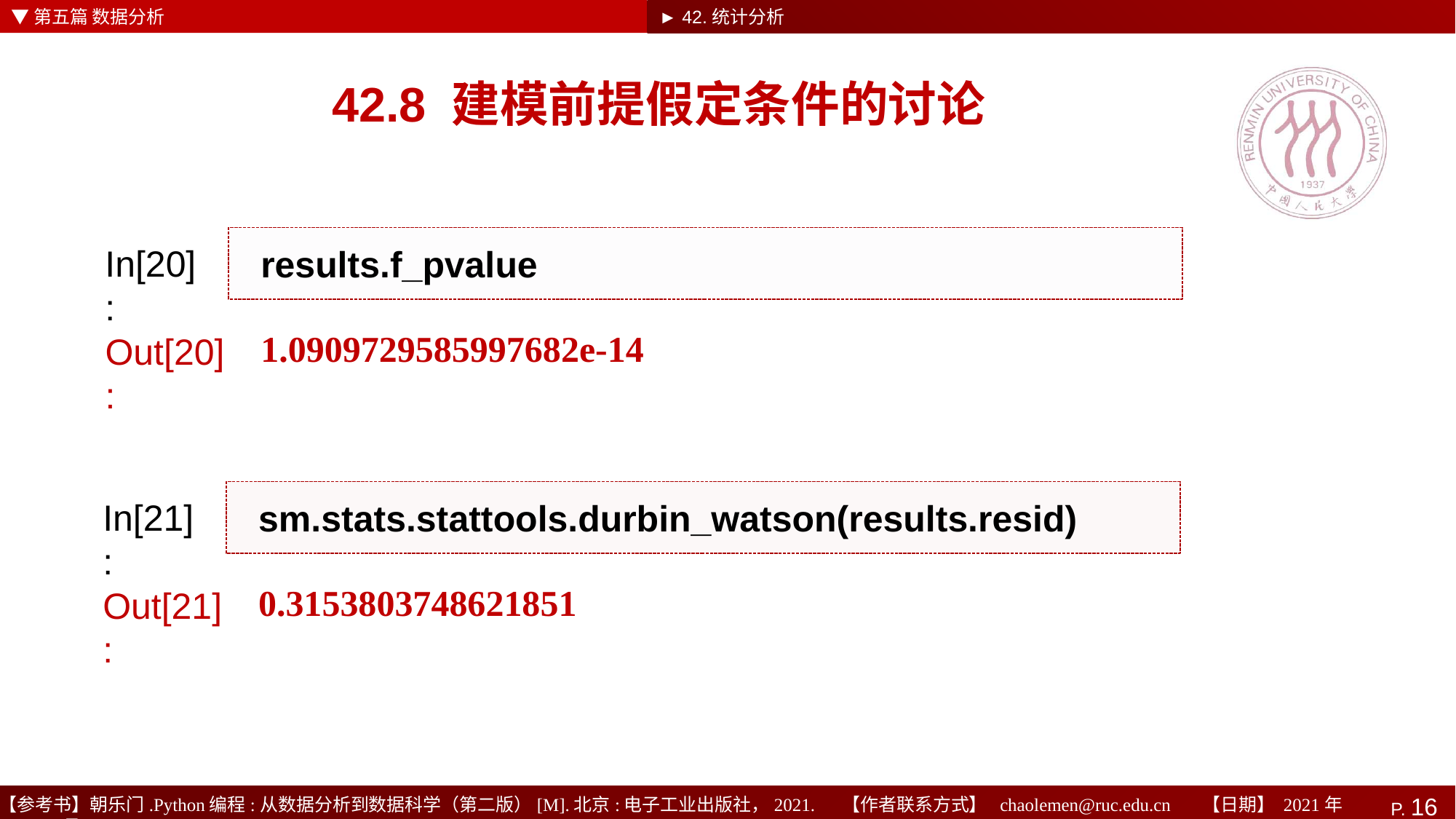

▼第五篇 数据分析
► 42.统计分析
# 42.8 建模前提假定条件的讨论
results.f_pvalue
In[20]:
Out[20]:
1.0909729585997682e-14
sm.stats.stattools.durbin_watson(results.resid)
In[21]:
Out[21]:
0.3153803748621851